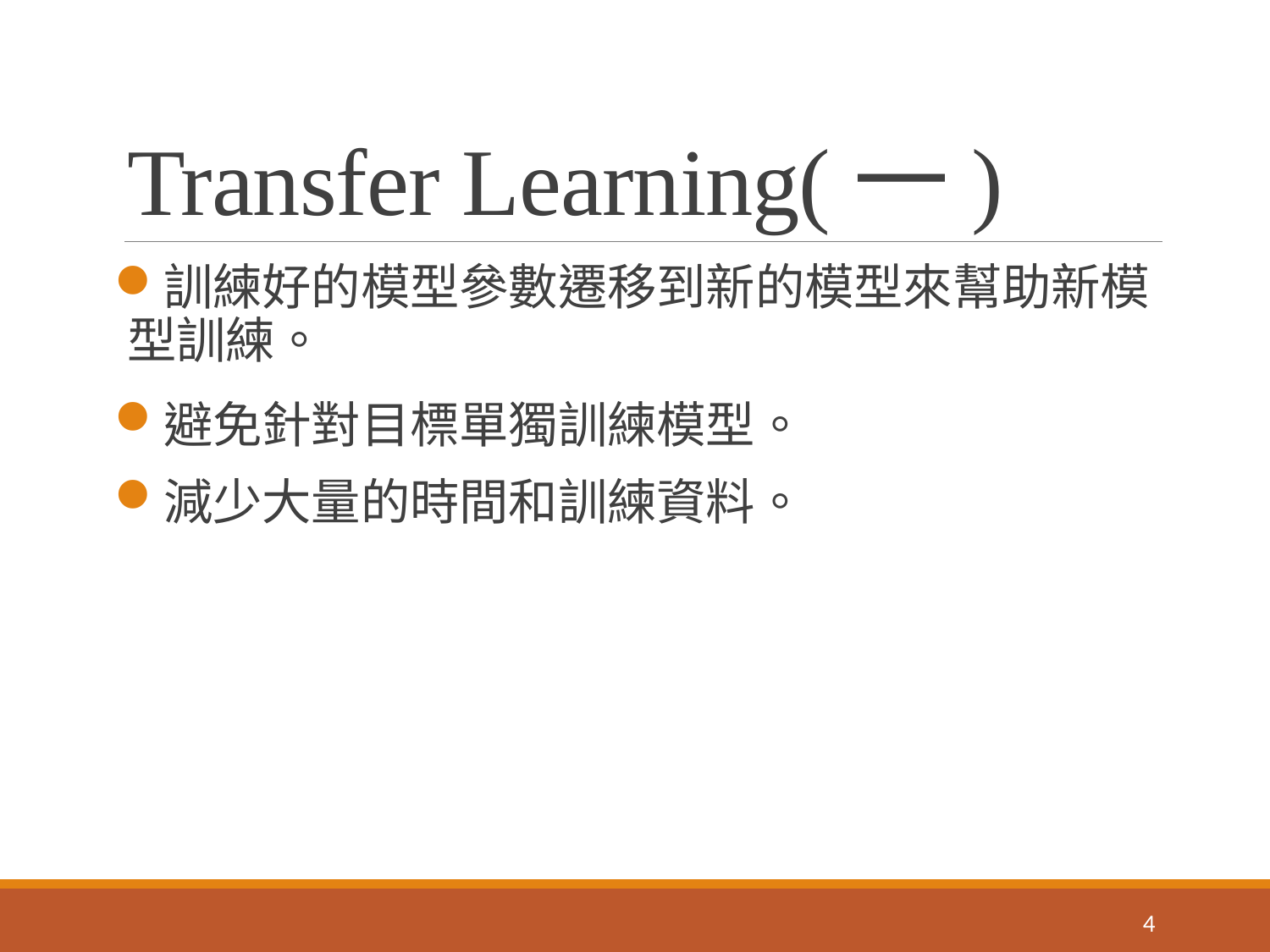

# Transfer Learning(一)
訓練好的模型參數遷移到新的模型來幫助新模型訓練。
避免針對目標單獨訓練模型。
減少大量的時間和訓練資料。
4